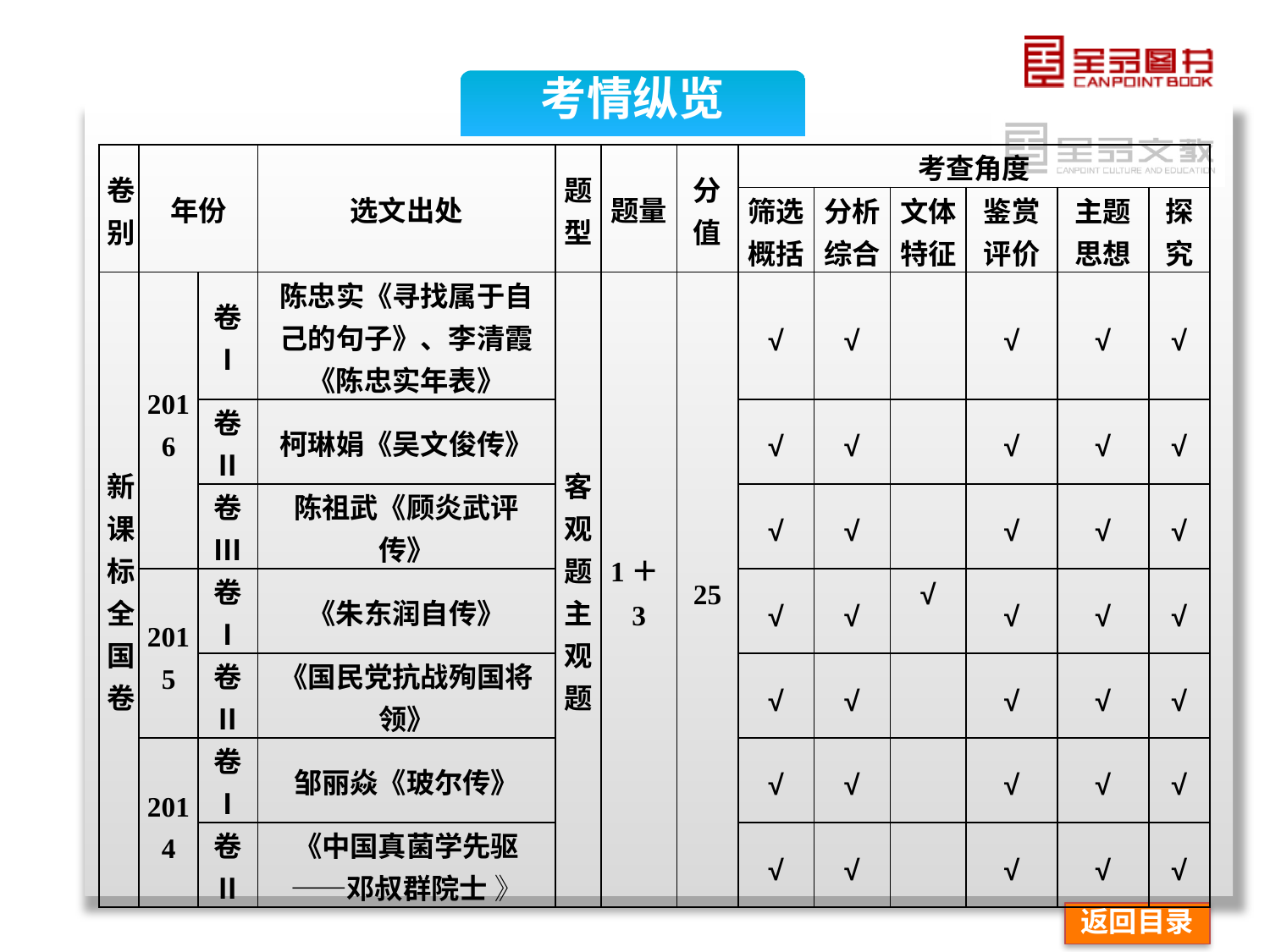

考情纵览
| 卷别 | 年份 |  | 选文出处 | 题型 | 题量 | 分值 | 考查角度 |  |  |  |  |  |
| --- | --- | --- | --- | --- | --- | --- | --- | --- | --- | --- | --- | --- |
|  |  |  |  |  |  |  | 筛选 概括 | 分析 综合 | 文体 特征 | 鉴赏 评价 | 主题 思想 | 探究 |
| 新课标 全国卷 | 2016 | 卷Ⅰ | 陈忠实《寻找属于自己的句子》、李清霞《陈忠实年表》 | 客观题 主观题 | 1＋3 | 25 | √ | √ |  | √ | √ | √ |
|  |  | 卷Ⅱ | 柯琳娟《吴文俊传》 |  |  |  | √ | √ |  | √ | √ | √ |
|  |  | 卷Ⅲ | 陈祖武《顾炎武评传》 |  |  |  | √ | √ |  | √ | √ | √ |
|  | 2015 | 卷Ⅰ | 《朱东润自传》 |  |  |  | √ | √ | √ | √ | √ | √ |
|  |  | 卷Ⅱ | 《国民党抗战殉国将领》 |  |  |  | √ | √ |  | √ | √ | √ |
|  | 2014 | 卷Ⅰ | 邹丽焱《玻尔传》 |  |  |  | √ | √ |  | √ | √ | √ |
|  |  | 卷Ⅱ | 《中国真菌学先驱——邓叔群院士 》 |  |  |  | √ | √ |  | √ | √ | √ |
返回目录